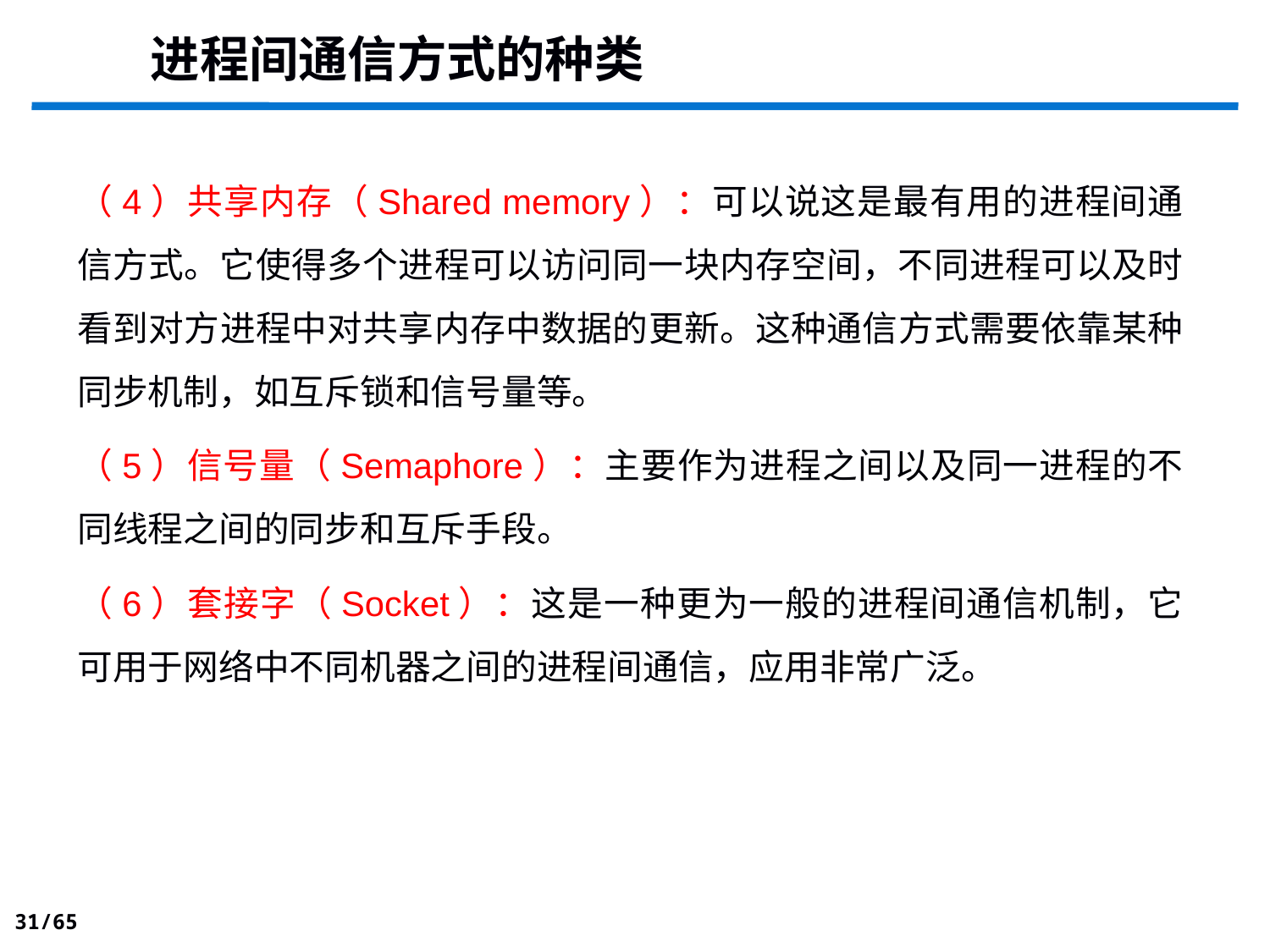

进程间通信方式的种类
（4）共享内存（Shared memory）：可以说这是最有用的进程间通信方式。它使得多个进程可以访问同一块内存空间，不同进程可以及时看到对方进程中对共享内存中数据的更新。这种通信方式需要依靠某种同步机制，如互斥锁和信号量等。
（5）信号量（Semaphore）：主要作为进程之间以及同一进程的不同线程之间的同步和互斥手段。
（6）套接字（Socket）：这是一种更为一般的进程间通信机制，它可用于网络中不同机器之间的进程间通信，应用非常广泛。